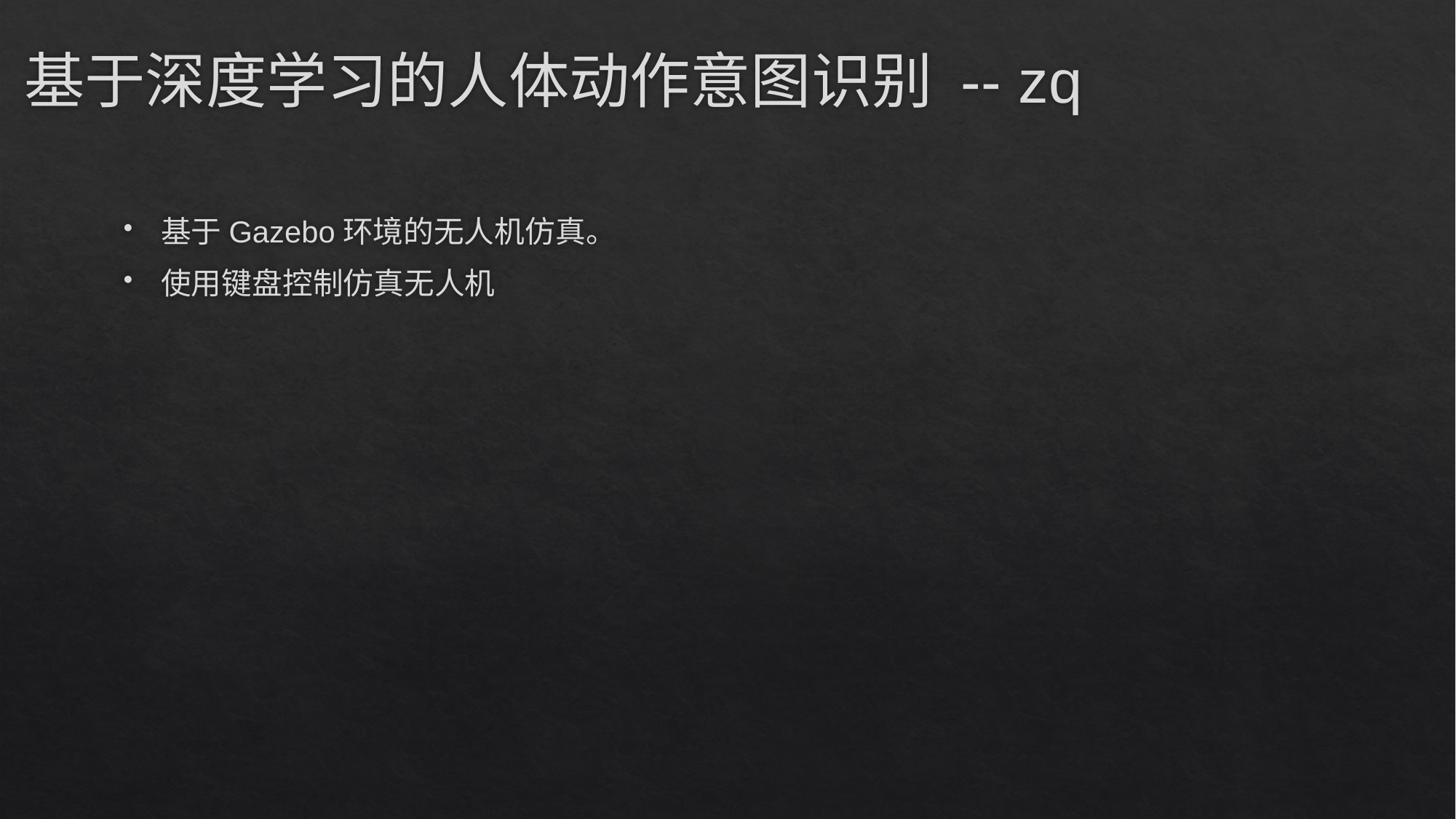

# 基于深度学习的人体动作意图识别 -- zq
基于Gazebo环境的无人机仿真。
使用键盘控制仿真无人机